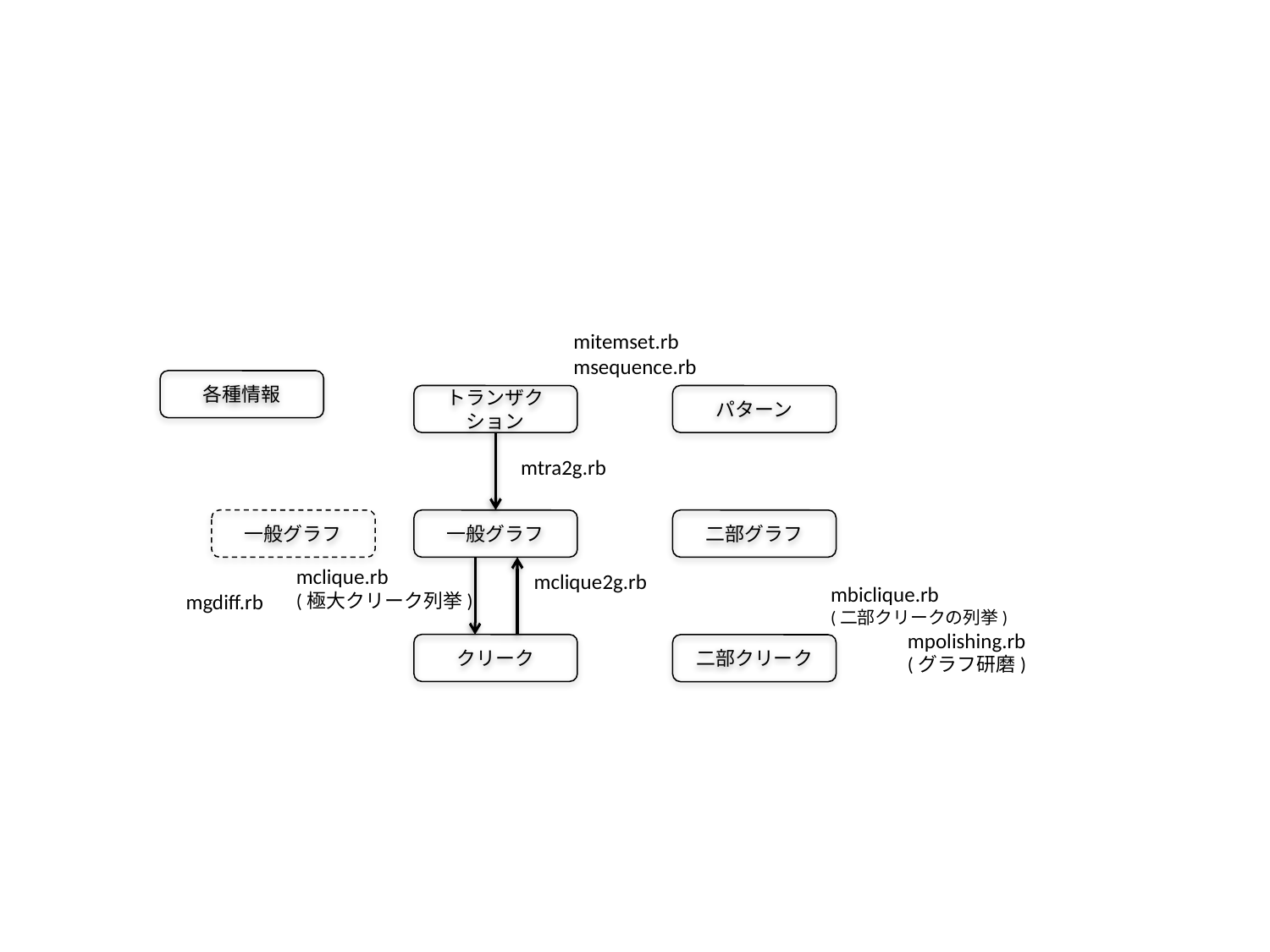

#
mitemset.rb
msequence.rb
各種情報
トランザクション
パターン
mtra2g.rb
一般グラフ
一般グラフ
二部グラフ
mclique.rb
(極大クリーク列挙)
mclique2g.rb
mbiclique.rb
(二部クリークの列挙)
mgdiff.rb
mpolishing.rb
(グラフ研磨)
クリーク
二部クリーク